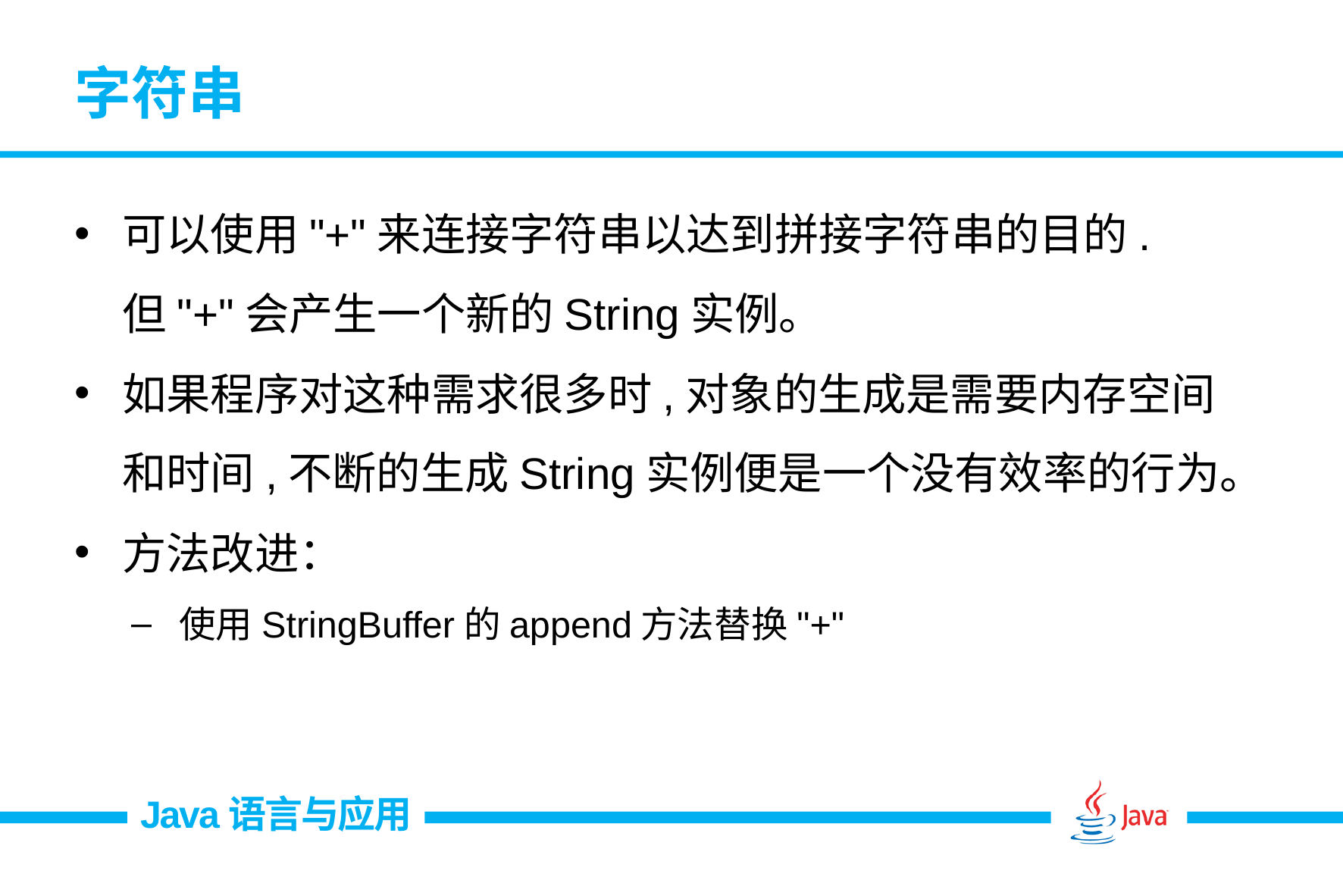

# 字符串
可以使用"+"来连接字符串以达到拼接字符串的目的.但"+"会产生一个新的String实例。
如果程序对这种需求很多时,对象的生成是需要内存空间和时间,不断的生成String实例便是一个没有效率的行为。
方法改进：
使用StringBuffer的append方法替换"+"